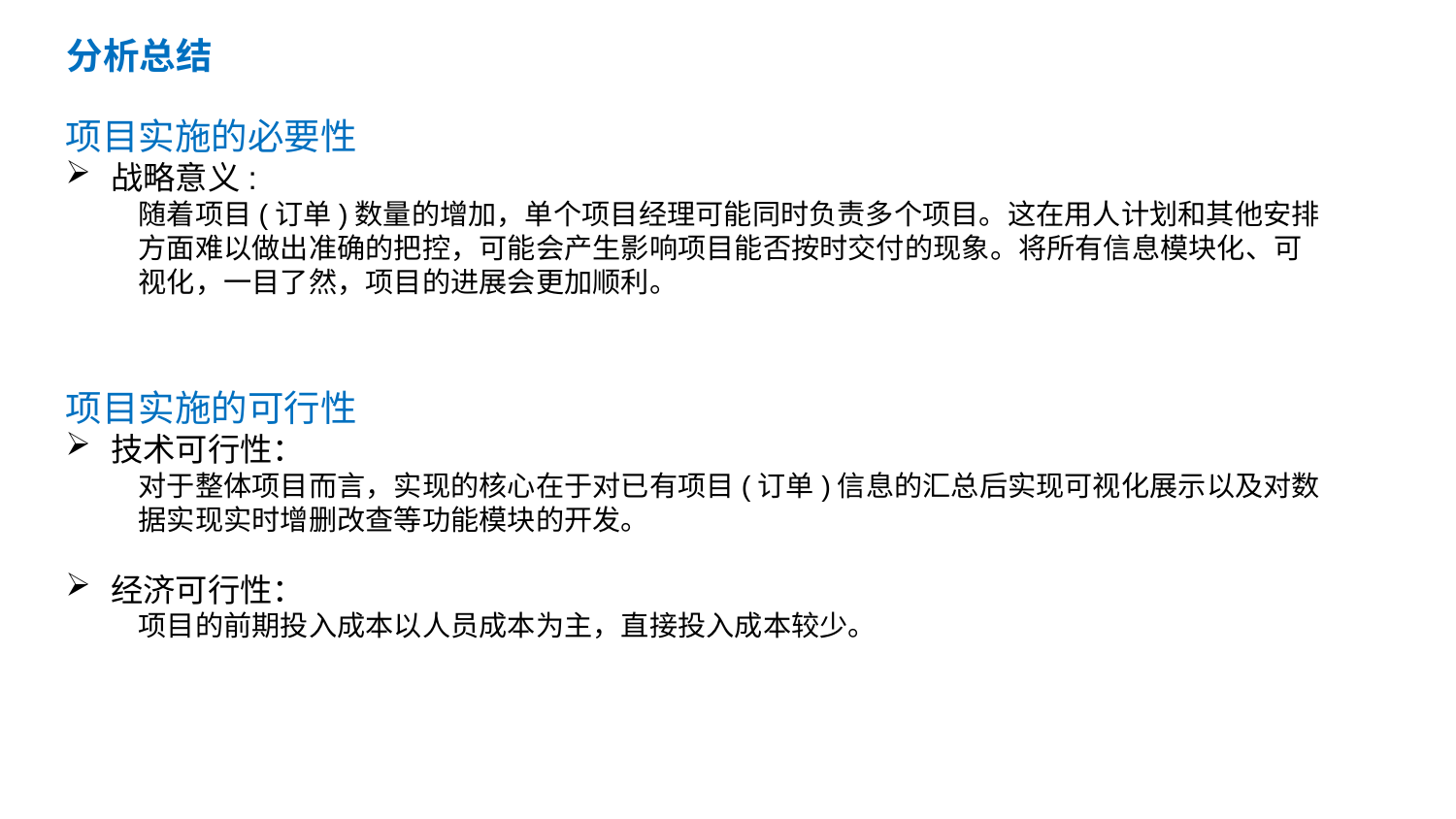

目 录
分析总结
项目实施的必要性
战略意义:
随着项目(订单)数量的增加，单个项目经理可能同时负责多个项目。这在用人计划和其他安排方面难以做出准确的把控，可能会产生影响项目能否按时交付的现象。将所有信息模块化、可视化，一目了然，项目的进展会更加顺利。

项目实施的可行性
技术可行性：
对于整体项目而言，实现的核心在于对已有项目(订单)信息的汇总后实现可视化展示以及对数据实现实时增删改查等功能模块的开发。

经济可行性：
项目的前期投入成本以人员成本为主，直接投入成本较少。